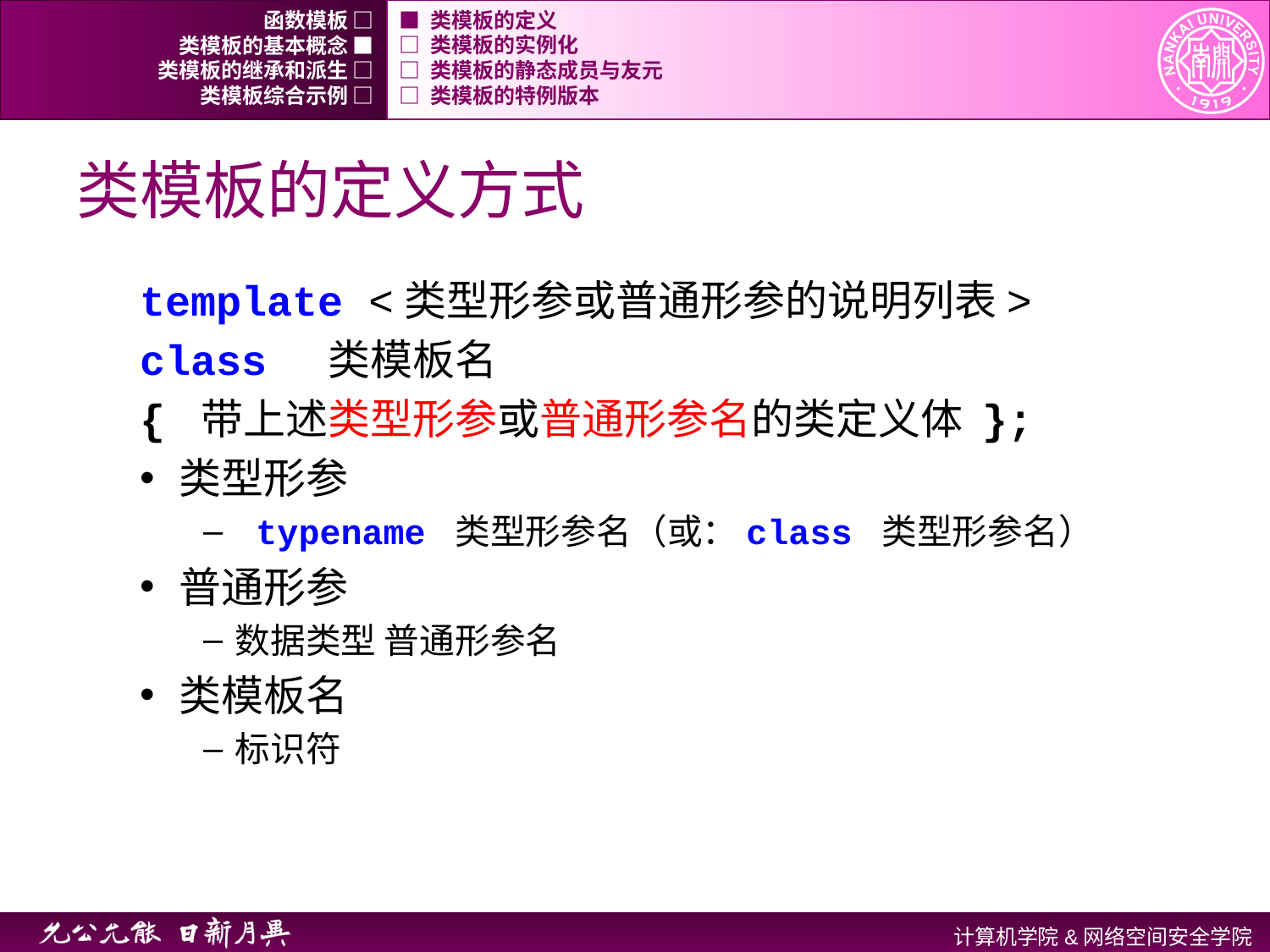

函数模板 □
■ 类模板的定义
类模板的基本概念 ■
□ 类模板的实例化
类模板的继承和派生 □
□ 类模板的静态成员与友元
类模板综合示例 □
□ 类模板的特例版本
# 类模板的定义方式
template <类型形参或普通形参的说明列表>
class  类模板名
{ 带上述类型形参或普通形参名的类定义体 };
类型形参
 typename 类型形参名（或：class 类型形参名）
普通形参
数据类型 普通形参名
类模板名
标识符